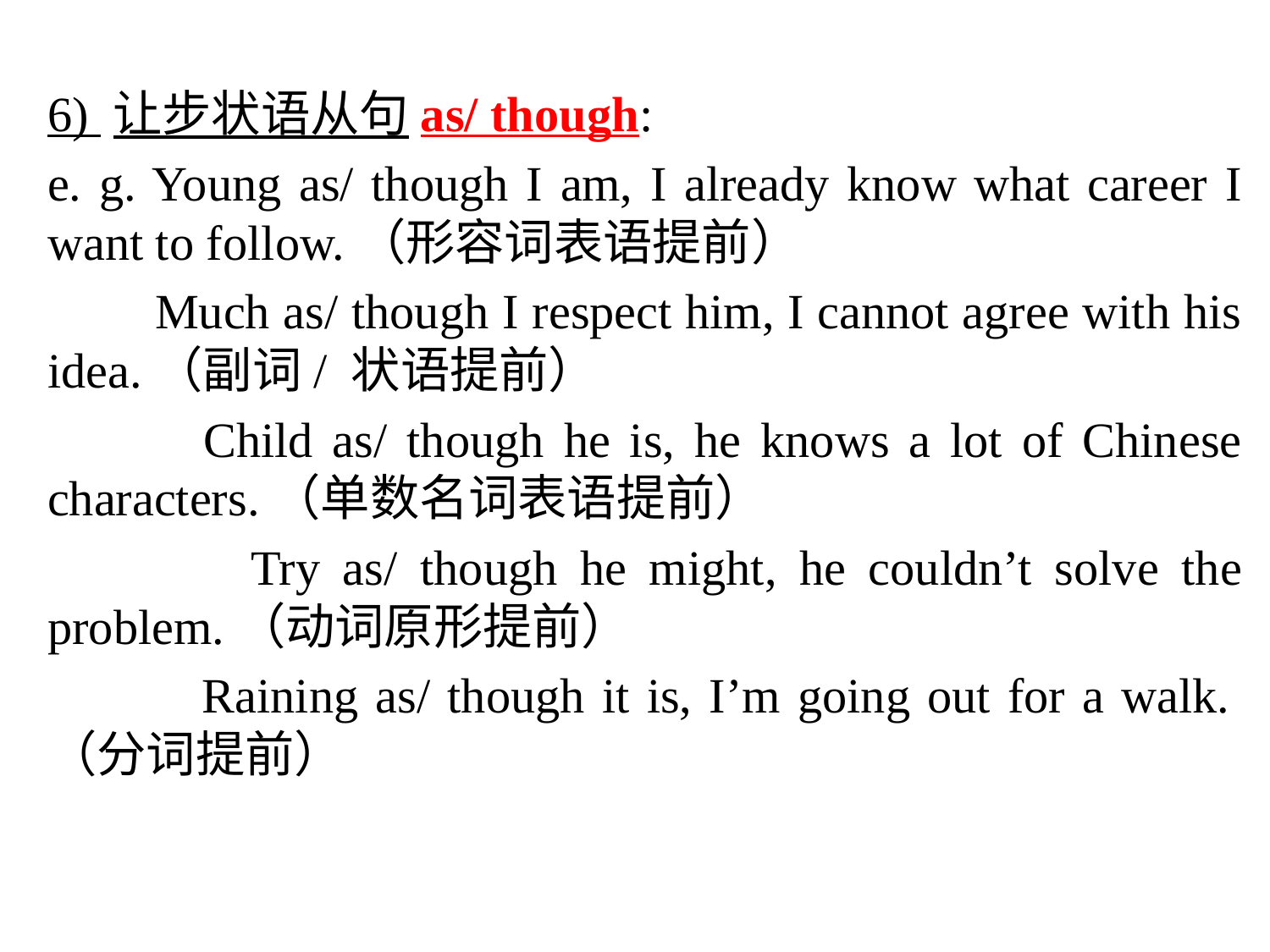

6) 让步状语从句as/ though:
e. g. Young as/ though I am, I already know what career I want to follow.（形容词表语提前）
        Much as/ though I respect him, I cannot agree with his idea.（副词/ 状语提前）
        Child as/ though he is, he knows a lot of Chinese characters.（单数名词表语提前）
         Try as/ though he might, he couldn’t solve the problem.（动词原形提前）
         Raining as/ though it is, I’m going out for a walk.（分词提前）